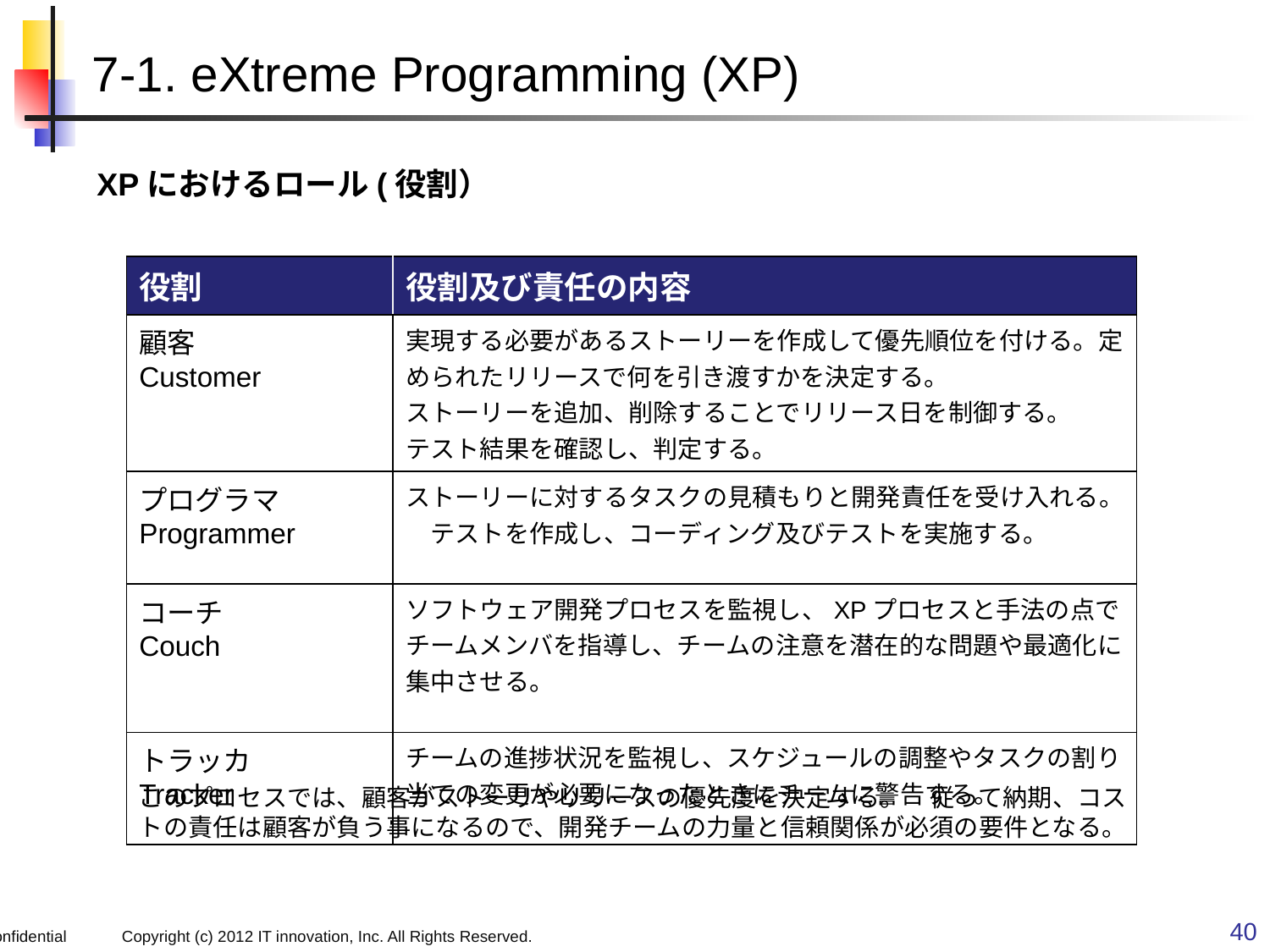

7-1. eXtreme Programming (XP)
XPにおけるロール(役割）
| 役割 | 役割及び責任の内容 |
| --- | --- |
| 顧客 Customer | 実現する必要があるストーリーを作成して優先順位を付ける。定められたリリースで何を引き渡すかを決定する。 ストーリーを追加、削除することでリリース日を制御する。 テスト結果を確認し、判定する。 |
| プログラマ Programmer | ストーリーに対するタスクの見積もりと開発責任を受け入れる。　テストを作成し、コーディング及びテストを実施する。 |
| コーチ Couch | ソフトウェア開発プロセスを監視し、XPプロセスと手法の点でチームメンバを指導し、チームの注意を潜在的な問題や最適化に集中させる。 |
| トラッカ Tracker | チームの進捗状況を監視し、スケジュールの調整やタスクの割り当ての変更が必要になったときにチームに警告する。 |
このプロセスでは、顧客がストーリやリリースの優先度を決定する。　従って納期、コストの責任は顧客が負う事になるので、開発チームの力量と信頼関係が必須の要件となる。